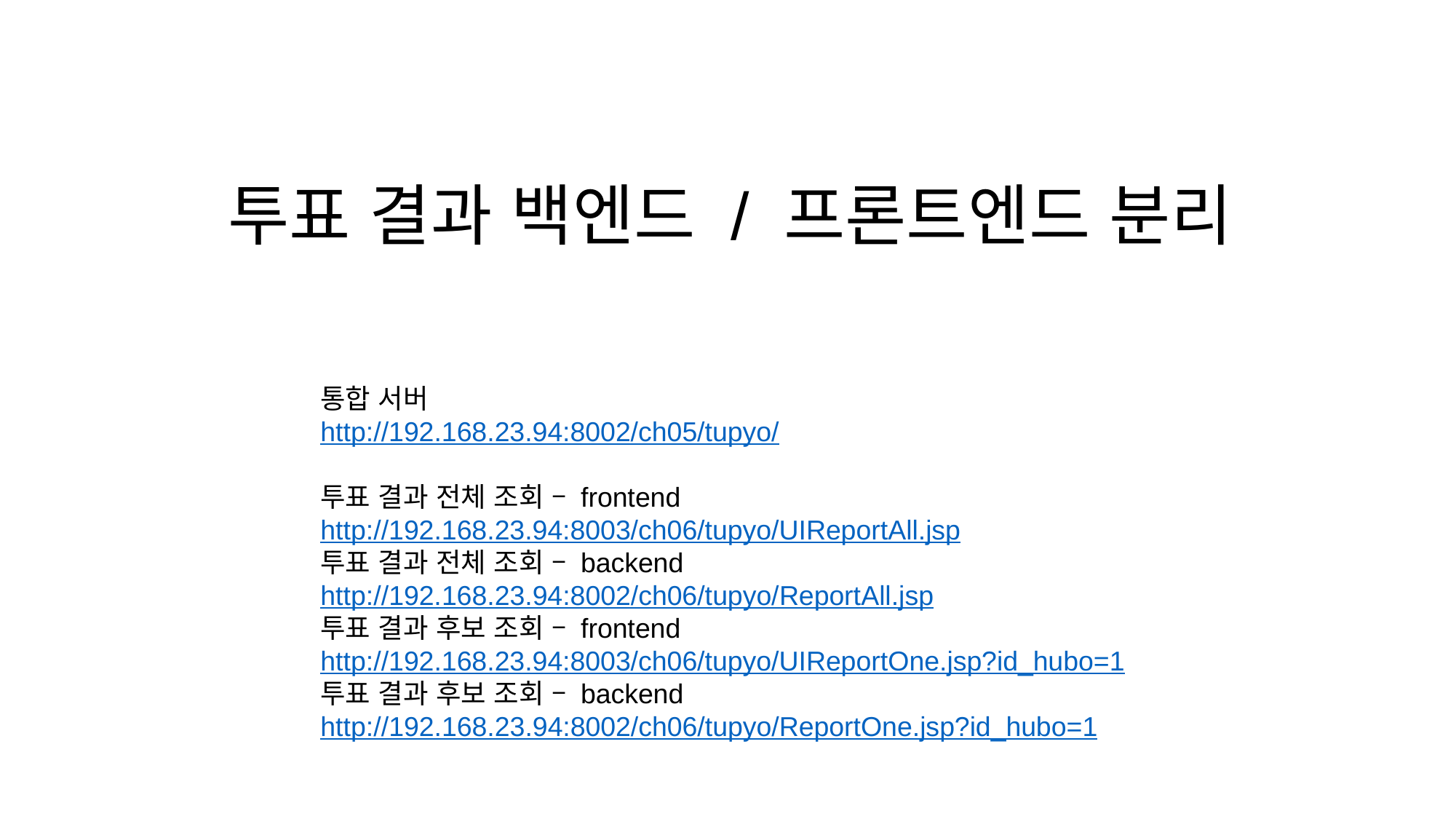

투표 결과 백엔드 / 프론트엔드 분리
통합 서버
http://192.168.23.94:8002/ch05/tupyo/

투표 결과 전체 조회 – frontend
http://192.168.23.94:8003/ch06/tupyo/UIReportAll.jsp
투표 결과 전체 조회 – backend
http://192.168.23.94:8002/ch06/tupyo/ReportAll.jsp
투표 결과 후보 조회 – frontend
http://192.168.23.94:8003/ch06/tupyo/UIReportOne.jsp?id_hubo=1
투표 결과 후보 조회 – backend
http://192.168.23.94:8002/ch06/tupyo/ReportOne.jsp?id_hubo=1